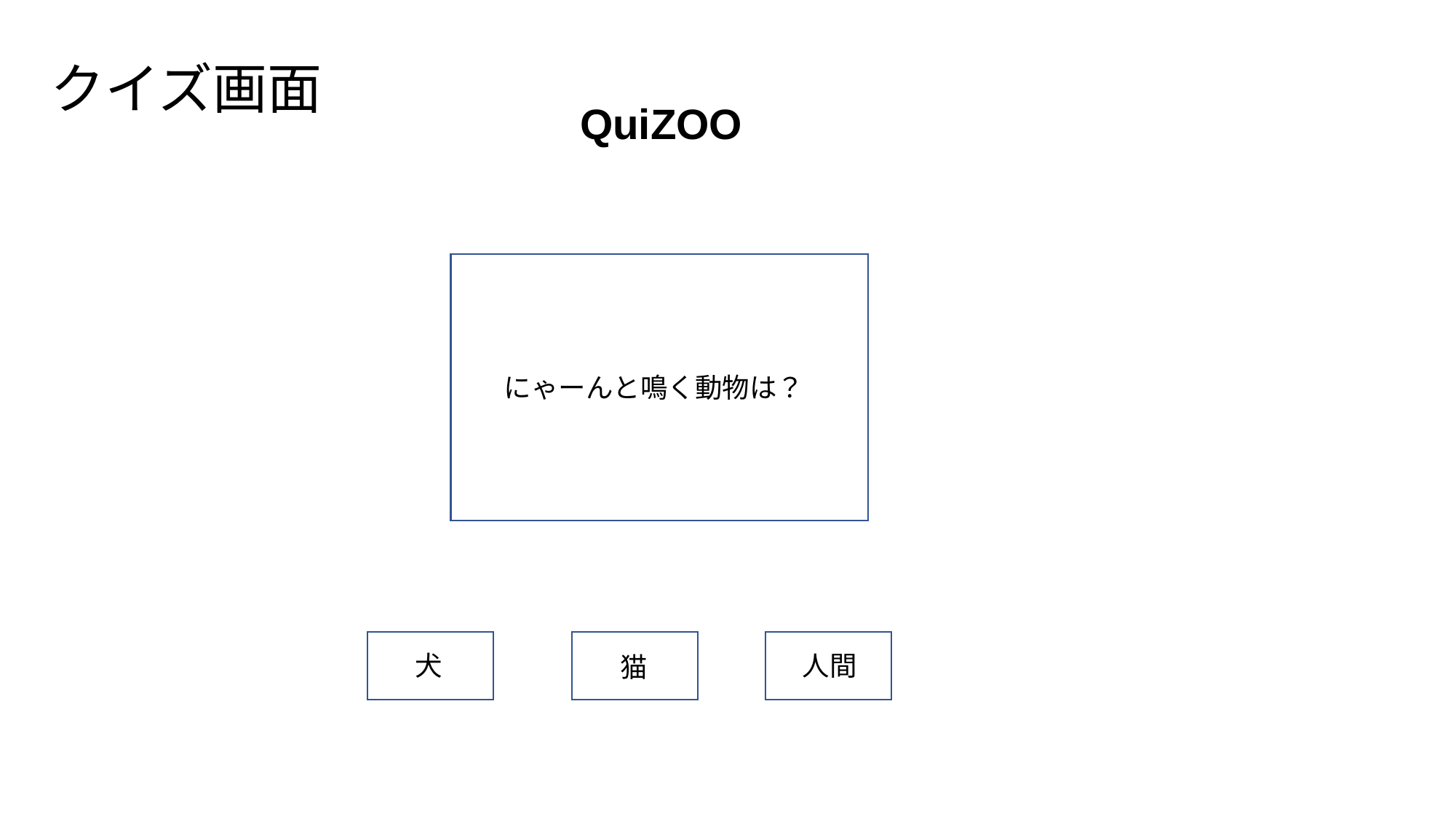

# クイズ画面
QuiZOO

にゃーんと鳴く動物は？

犬
人間
猫